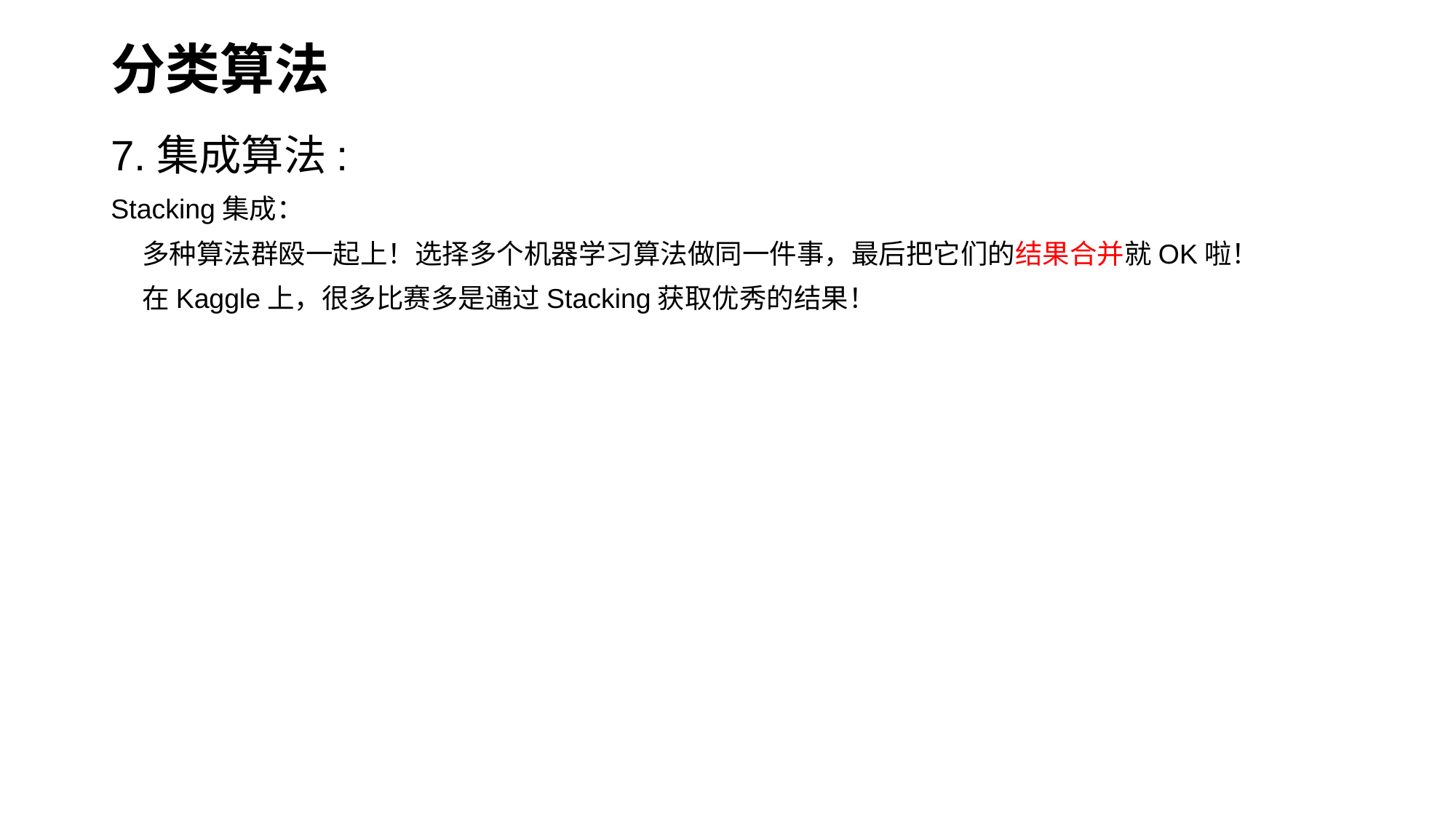

# 分类算法
7.集成算法:
Stacking集成：
    多种算法群殴一起上！选择多个机器学习算法做同一件事，最后把它们的结果合并就OK啦！
    在Kaggle上，很多比赛多是通过Stacking获取优秀的结果！